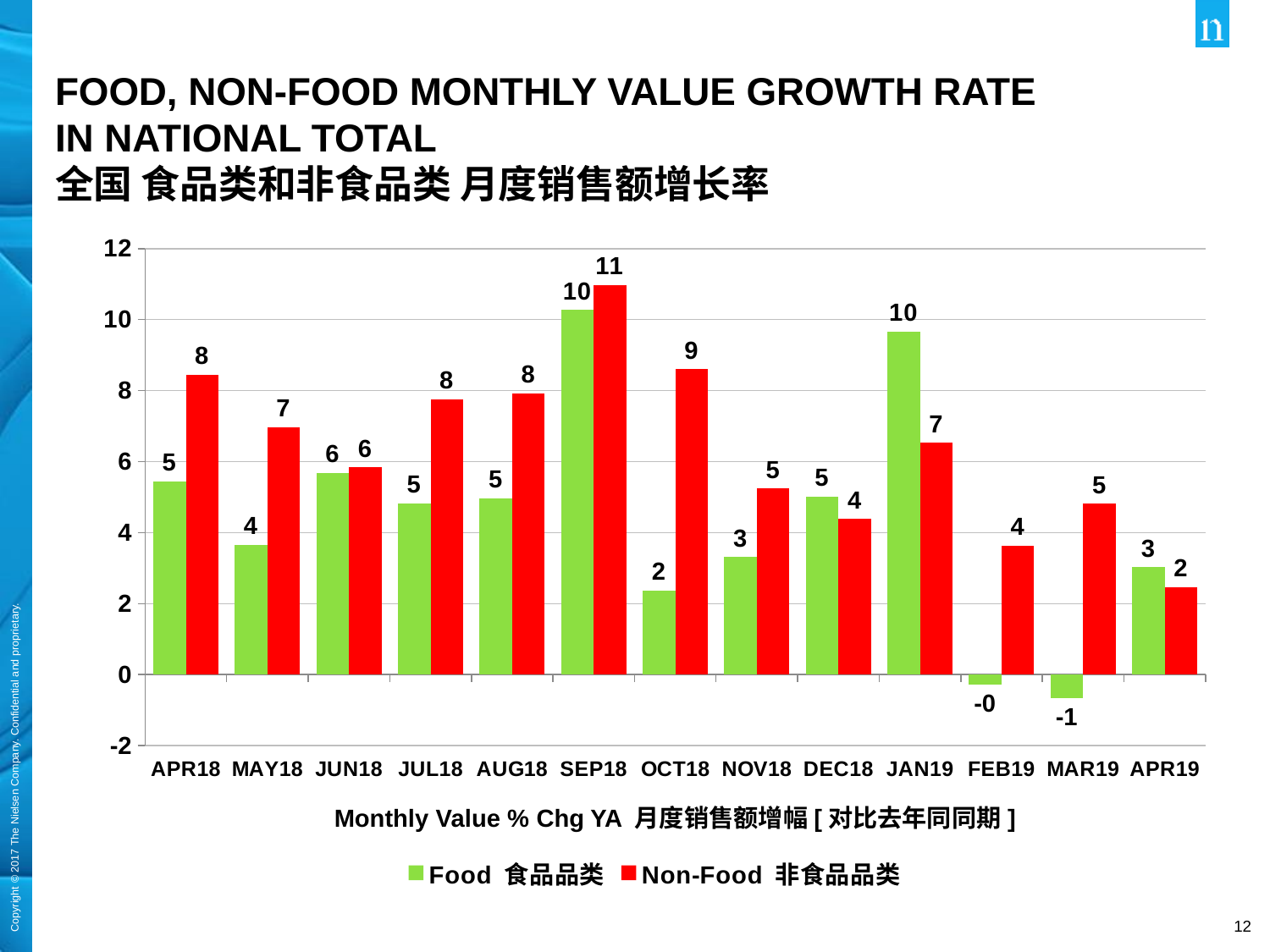

# Food, Non-Food Monthly Value Growth Rate in National Total 全国 食品类和非食品类 月度销售额增长率

### Chart

| Category | Food 食品品类 | Non-Food 非食品品类 |
|---|---|---|
| APR18 | 5.445057975 | 8.44544979 |
| MAY18 | 3.653669541 | 6.965663428 |
| JUN18 | 5.68635843 | 5.837831212 |
| JUL18 | 4.821242383 | 7.762339248 |
| AUG18 | 4.96827228 | 7.924183832 |
| SEP18 | 10.273813634 | 10.97311923 |
| OCT18 | 2.375536986 | 8.600536557 |
| NOV18 | 3.309837405 | 5.242538617 |
| DEC18 | 5.020588025 | 4.388188282 |
| JAN19 | 9.662081294 | 6.535724424 |
| FEB19 | -0.288512786 | 3.640164303 |
| MAR19 | -0.673633746 | 4.815915317 |
| APR19 | 3.025612048 | 2.457886158 |
Monthly Value % Chg YA 月度销售额增幅[对比去年同同期]